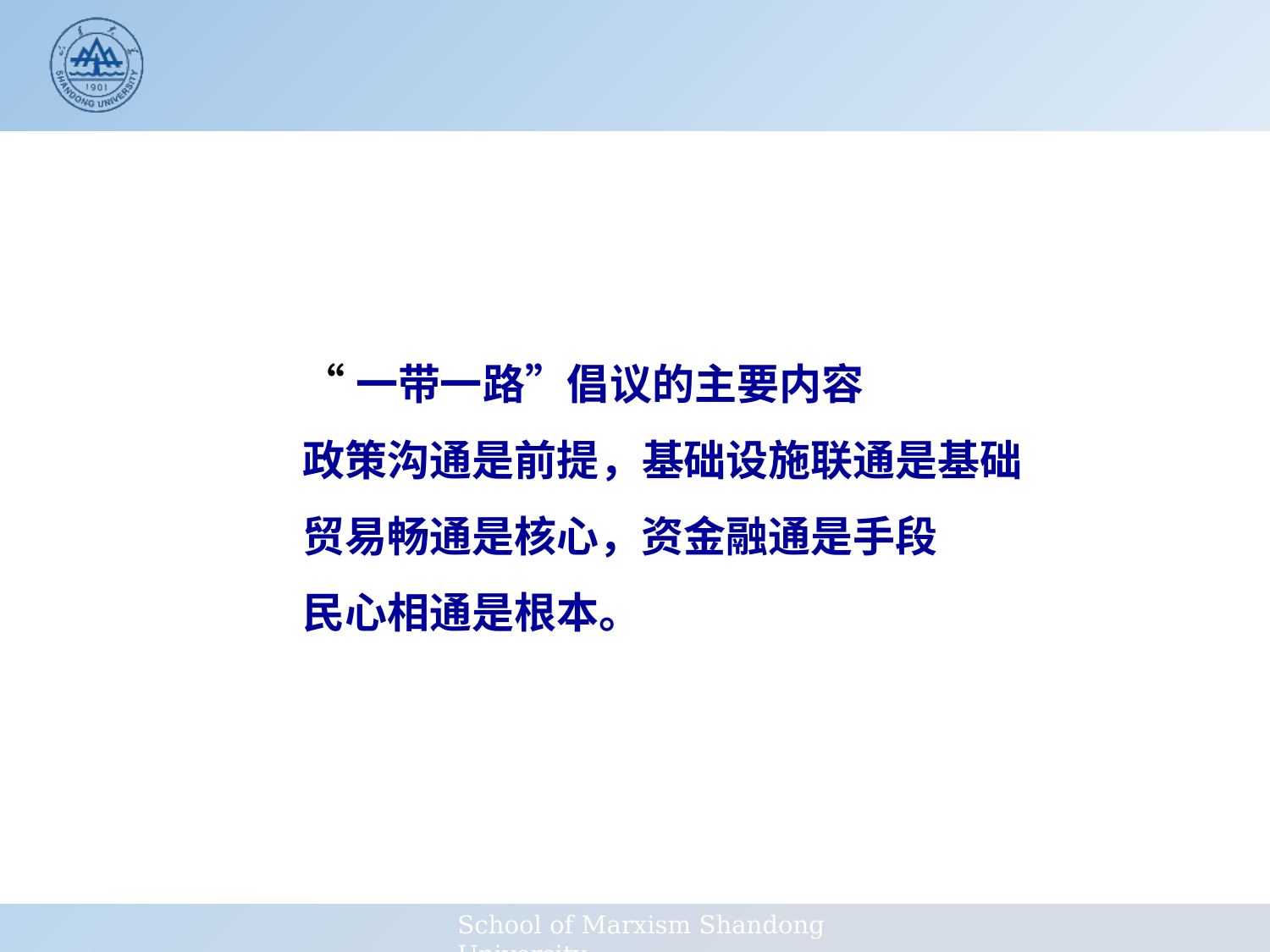

“一带一路”倡议的主要内容
政策沟通是前提，基础设施联通是基础
贸易畅通是核心，资金融通是手段
民心相通是根本。